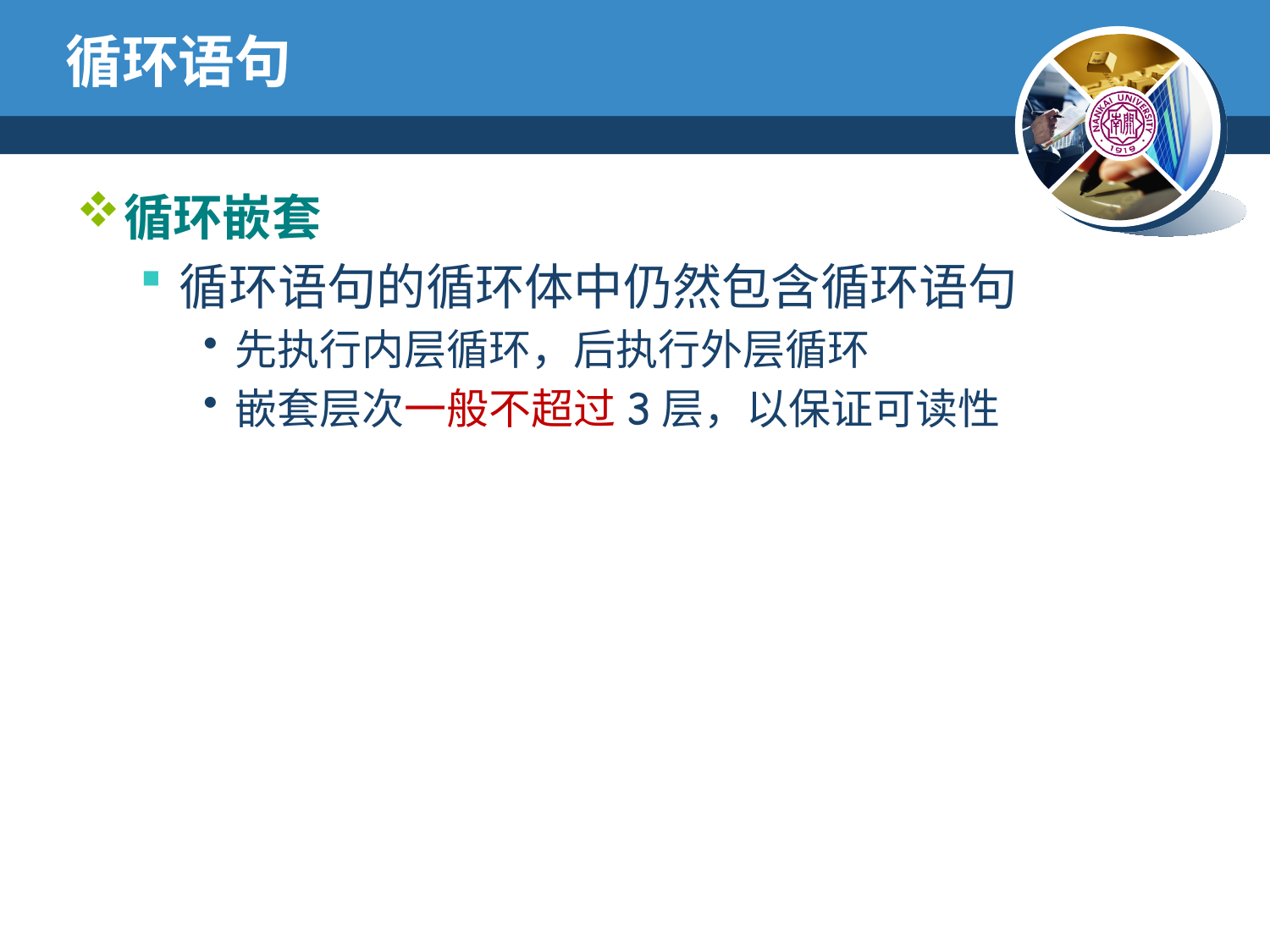

# 循环语句
循环嵌套
循环语句的循环体中仍然包含循环语句
先执行内层循环，后执行外层循环
嵌套层次一般不超过3层，以保证可读性